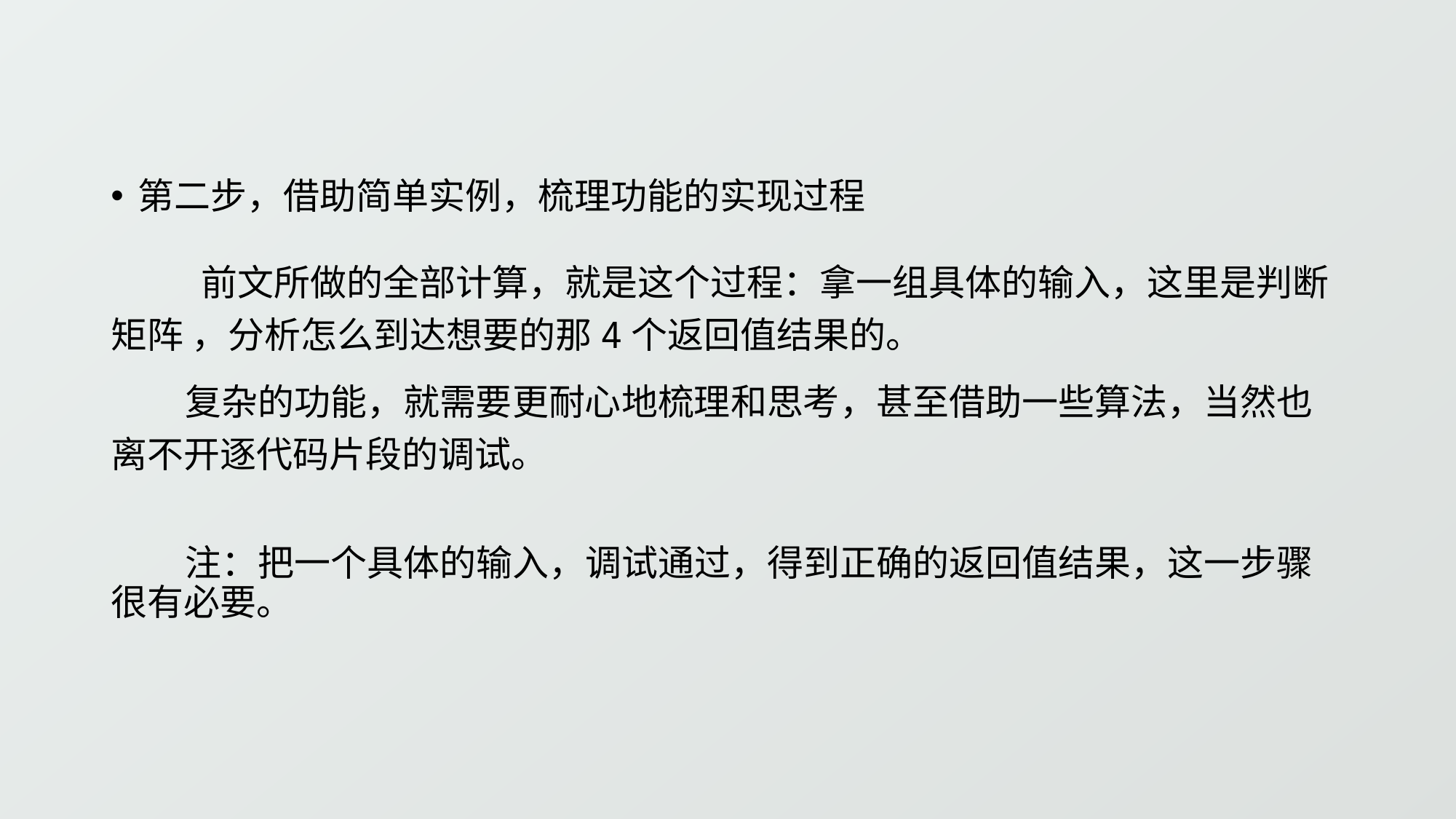

第二步，借助简单实例，梳理功能的实现过程
          前文所做的全部计算，就是这个过程：拿一组具体的输入，这里是判断矩阵 ，分析怎么到达想要的那4个返回值结果的。
        复杂的功能，就需要更耐心地梳理和思考，甚至借助一些算法，当然也离不开逐代码片段的调试。

        注：把一个具体的输入，调试通过，得到正确的返回值结果，这一步骤很有必要。